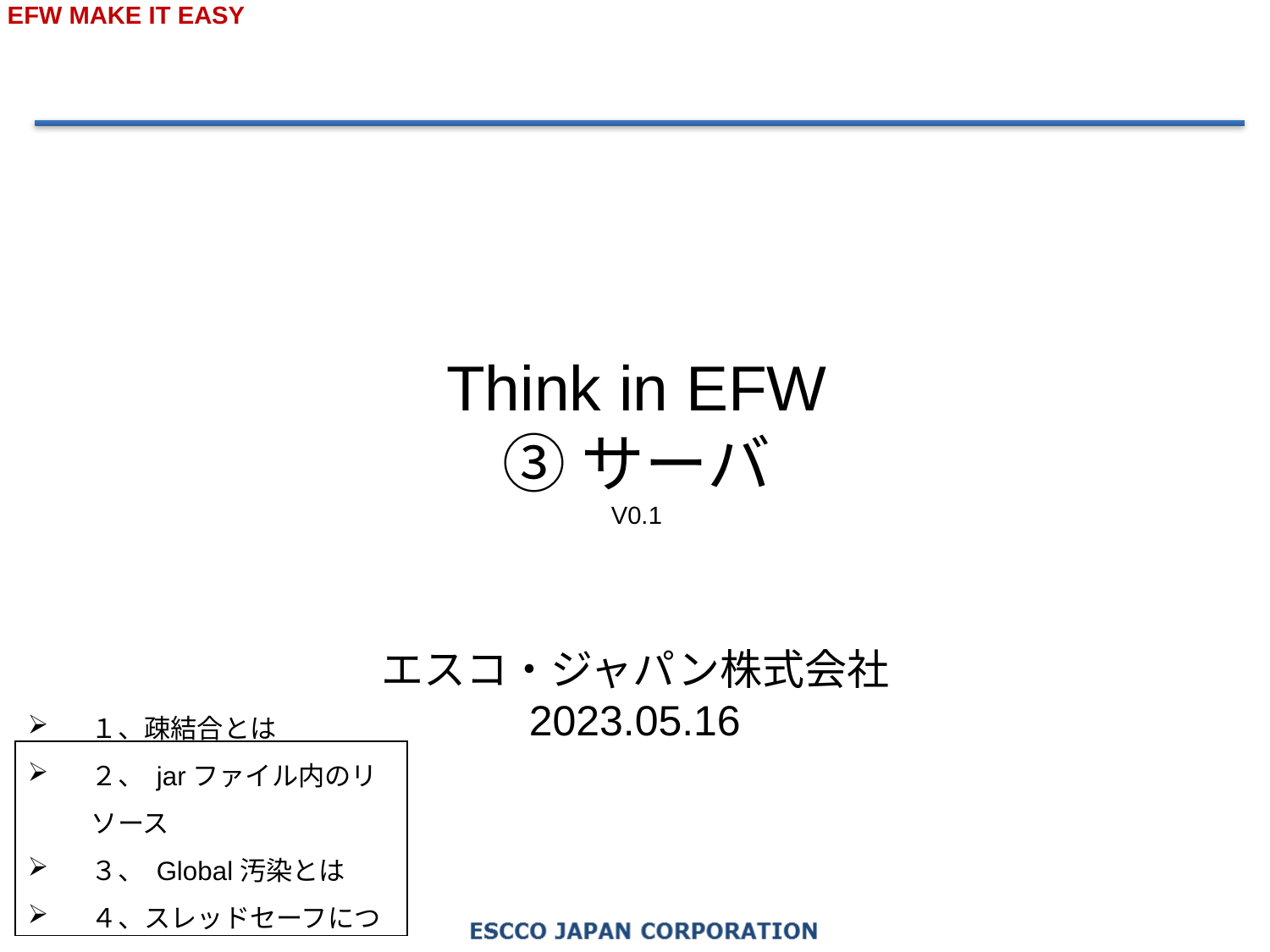

Think in EFW
③サーバ
V0.1
エスコ・ジャパン株式会社
2023.05.16
１、疎結合とは
２、 jarファイル内のリソース
３、 Global汚染とは
４、スレッドセーフについて